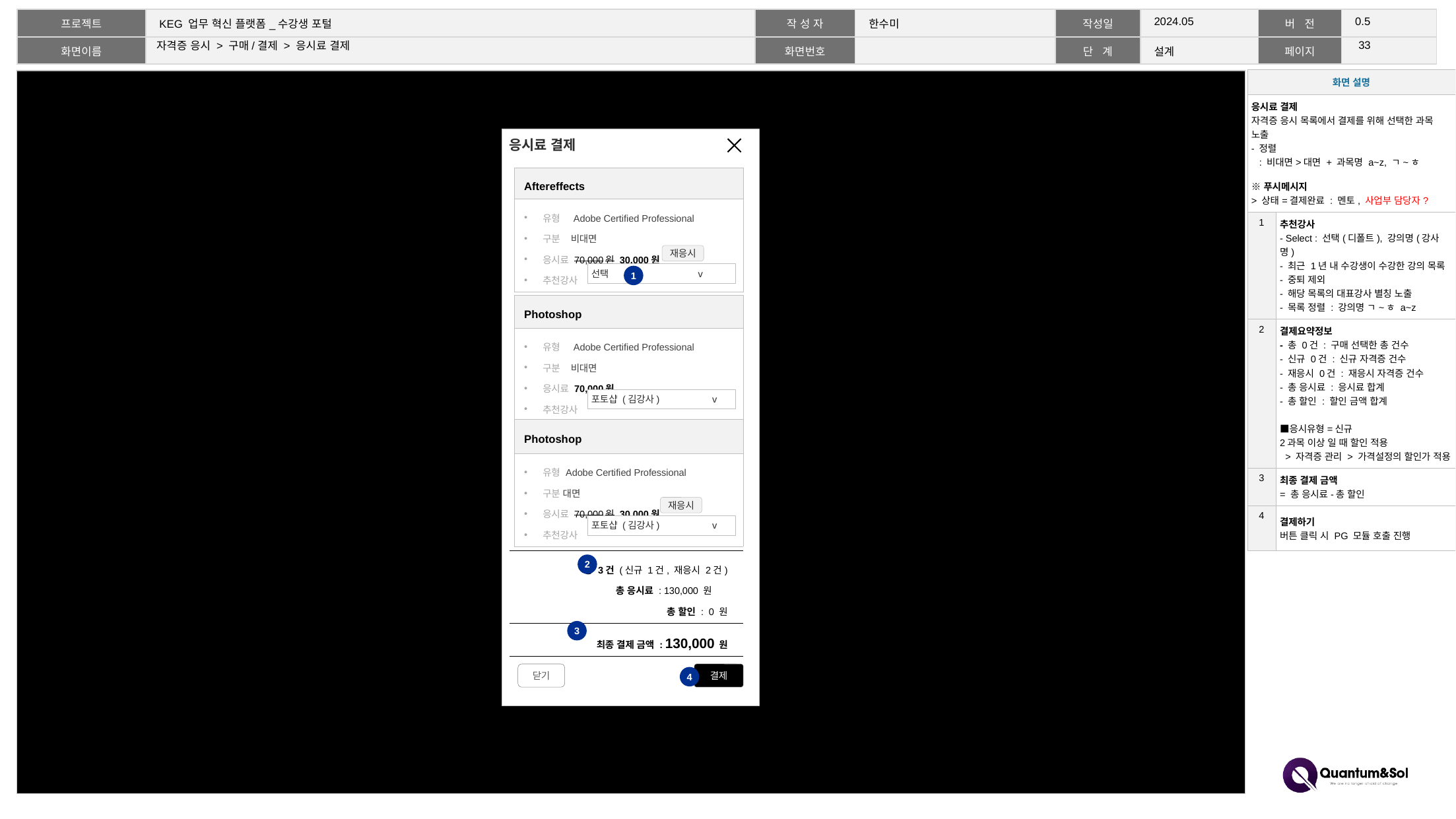

33

# 자격증 응시 > 구매/결제 > 응시료 결제
| 화면 설명 |  |
| --- | --- |
| 응시료 결제 자격증 응시 목록에서 결제를 위해 선택한 과목 노출 - 정렬 : 비대면>대면 + 과목명 a~z, ㄱ~ㅎ ※푸시메시지 > 상태=결제완료 : 멘토, 사업부 담당자? |  |
| 1 | 추천강사 - Select : 선택(디폴트), 강의명(강사명) - 최근 1년 내 수강생이 수강한 강의 목록 - 중퇴 제외 - 해당 목록의 대표강사 별칭 노출 - 목록 정렬 : 강의명 ㄱ~ㅎ a~z |
| 2 | 결제요약정보 - 총 0건 : 구매 선택한 총 건수 - 신규 0건 : 신규 자격증 건수 - 재응시 0건 : 재응시 자격증 건수 - 총 응시료 : 응시료 합계 - 총 할인 : 할인 금액 합계 ■응시유형=신규 2과목 이상 일 때 할인 적용 > 자격증 관리 > 가격설정의 할인가 적용 |
| 3 | 최종 결제 금액 = 총 응시료-총 할인 |
| 4 | 결제하기 버튼 클릭 시 PG 모듈 호출 진행 |
응시료 결제

| Aftereffects |
| --- |
| 유형 Adobe Certified Professional 구분 비대면 응시료 70,000원 30,000원 추천강사 |
재응시
선택                                 v
1
| Photoshop |
| --- |
| 유형 Adobe Certified Professional 구분 비대면 응시료 70,000원 추천강사 |
포토샵 (김강사)                    v
| Photoshop |
| --- |
| 유형 Adobe Certified Professional 구분 대면 응시료 70,000원 30,000원 추천강사 |
재응시
포토샵 (김강사)                    v
| 총 3건 (신규 1건, 재응시 2건) 총 응시료 : 130,000 원 총 할인 : 0 원 |
| --- |
| 최종 결제 금액 : 130,000 원 |
2
3
닫기
결제
4